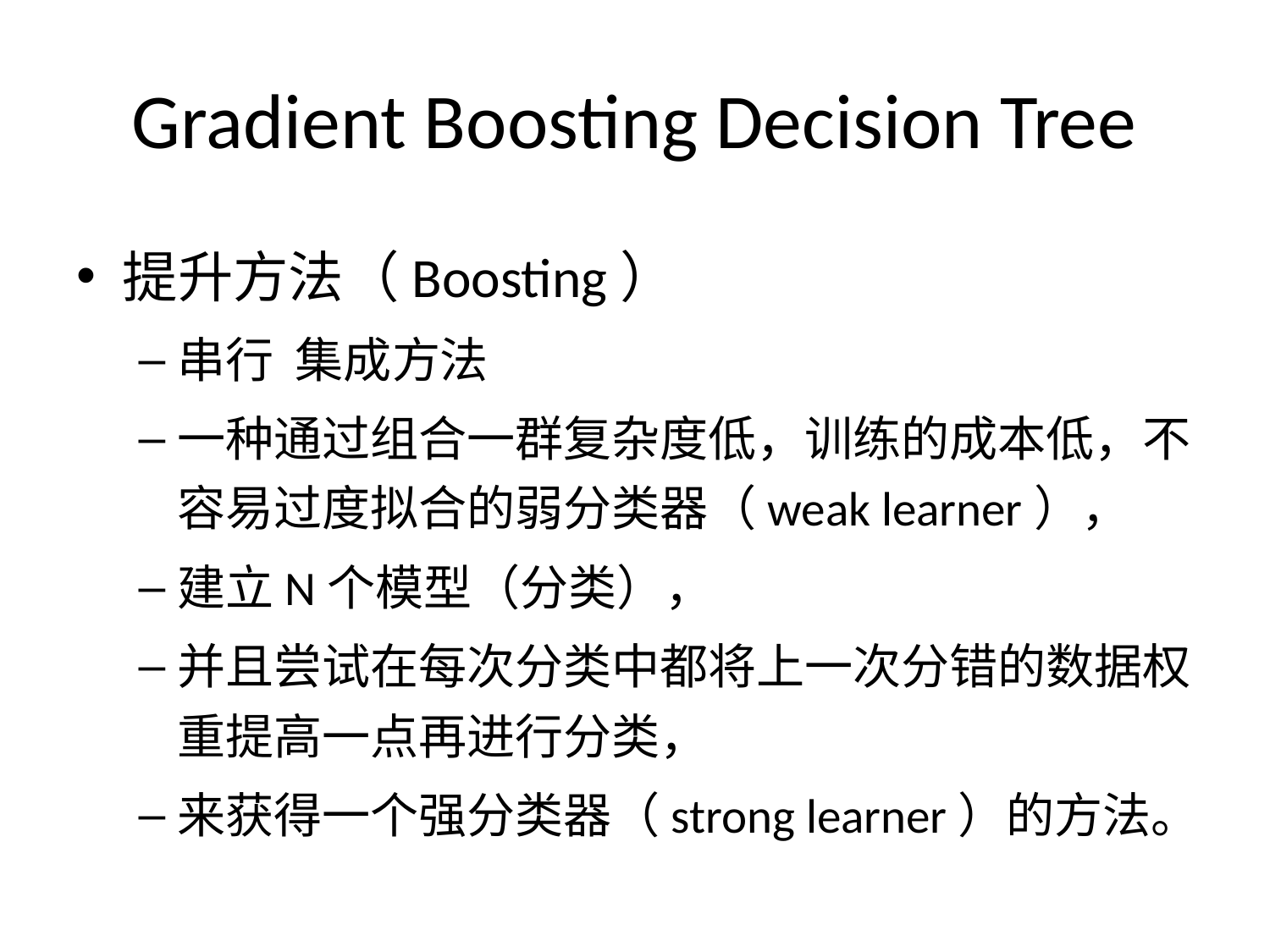

# Gradient Boosting Decision Tree
提升方法（Boosting）
串行  集成方法
一种通过组合一群复杂度低，训练的成本低，不容易过度拟合的弱分类器（weak learner），
建立N个模型（分类），
并且尝试在每次分类中都将上一次分错的数据权重提高一点再进行分类，
来获得一个强分类器（strong learner）的方法。